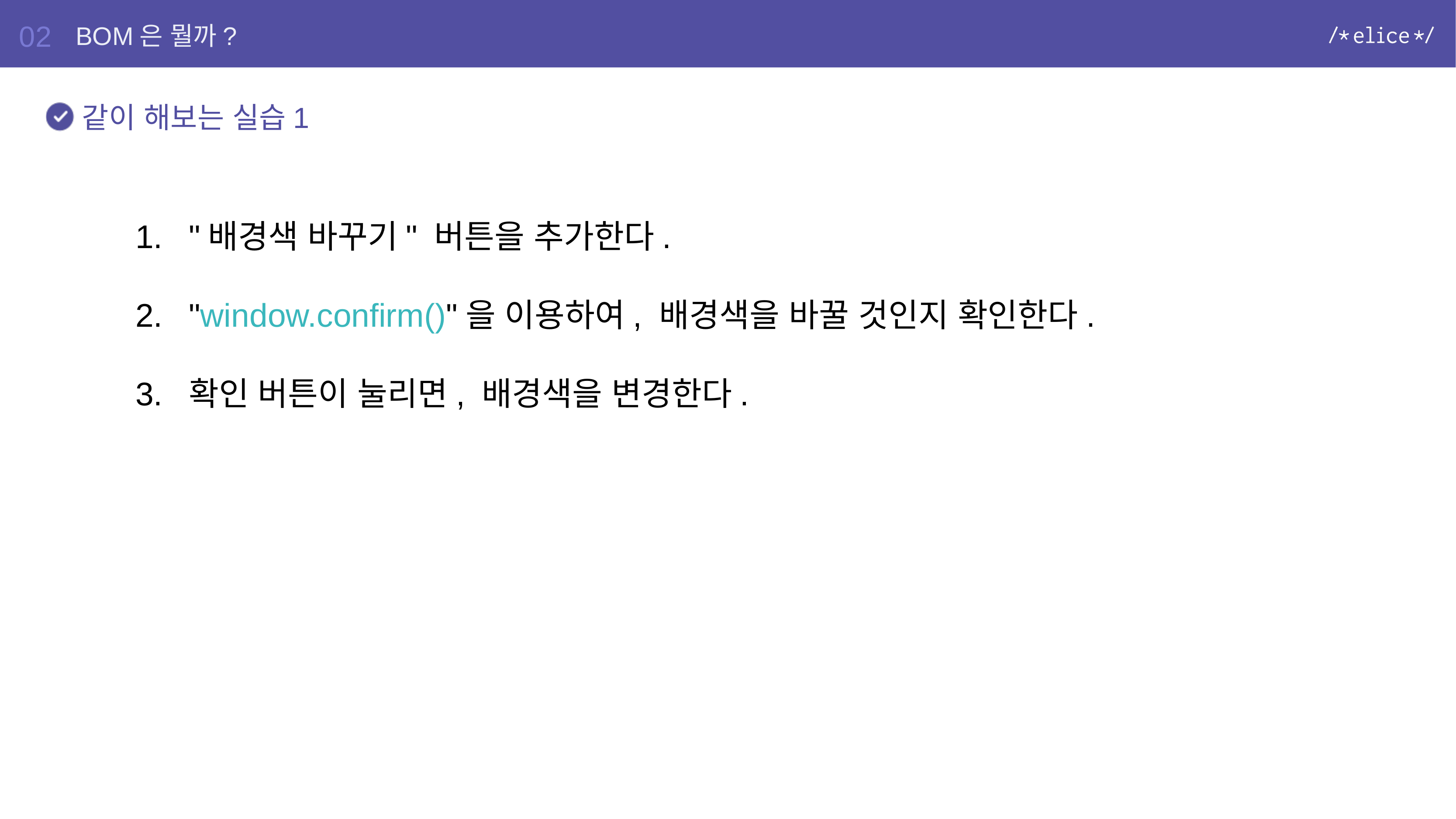

02
BOM은 뭘까?
같이 해보는 실습1
"배경색 바꾸기" 버튼을 추가한다.
"window.confirm()"을 이용하여, 배경색을 바꿀 것인지 확인한다.
확인 버튼이 눌리면, 배경색을 변경한다.